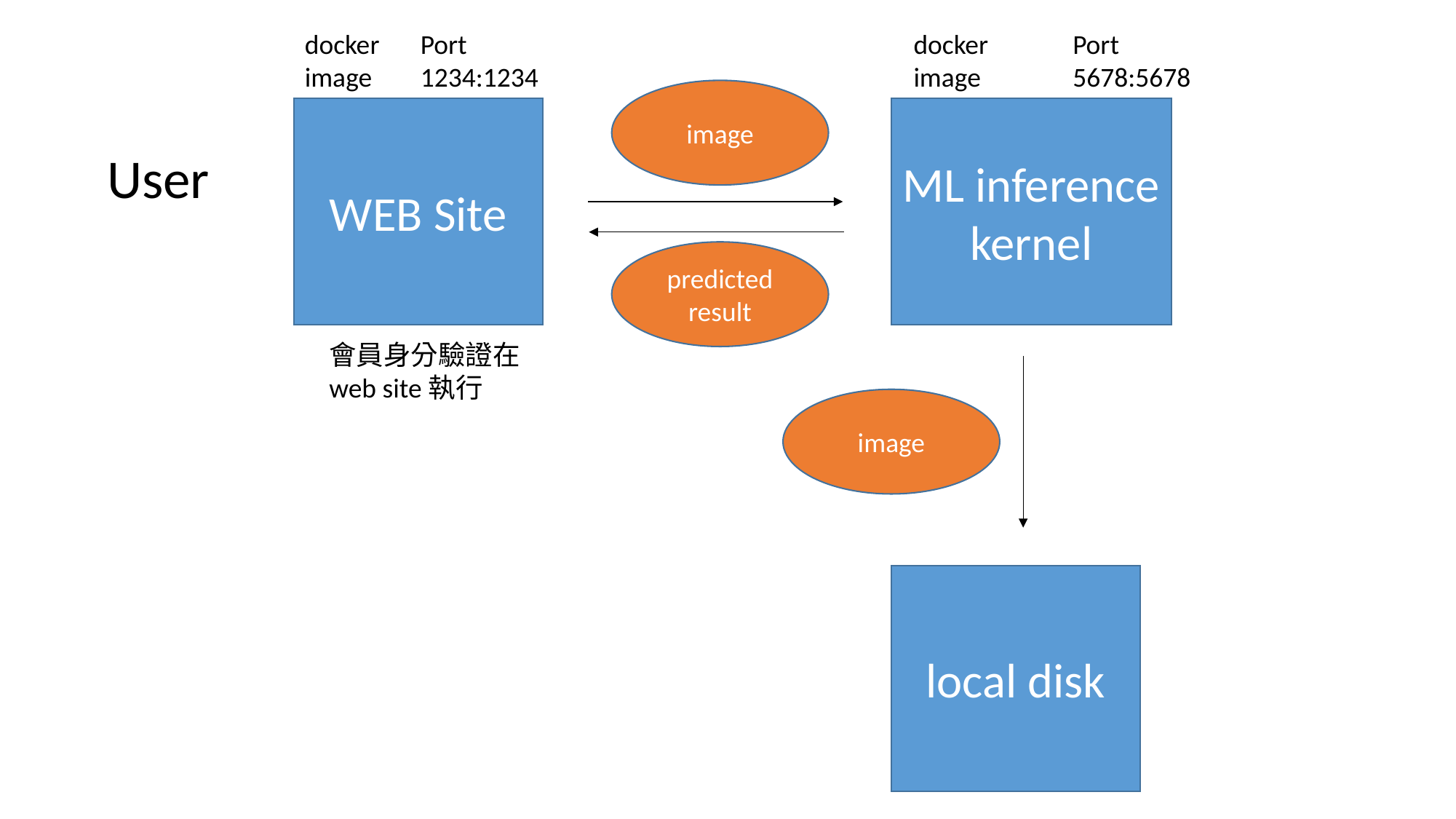

docker image
Port
5678:5678
docker image
Port
1234:1234
image
WEB Site
ML inference
kernel
User
predicted result
會員身分驗證在web site執行
image
local disk